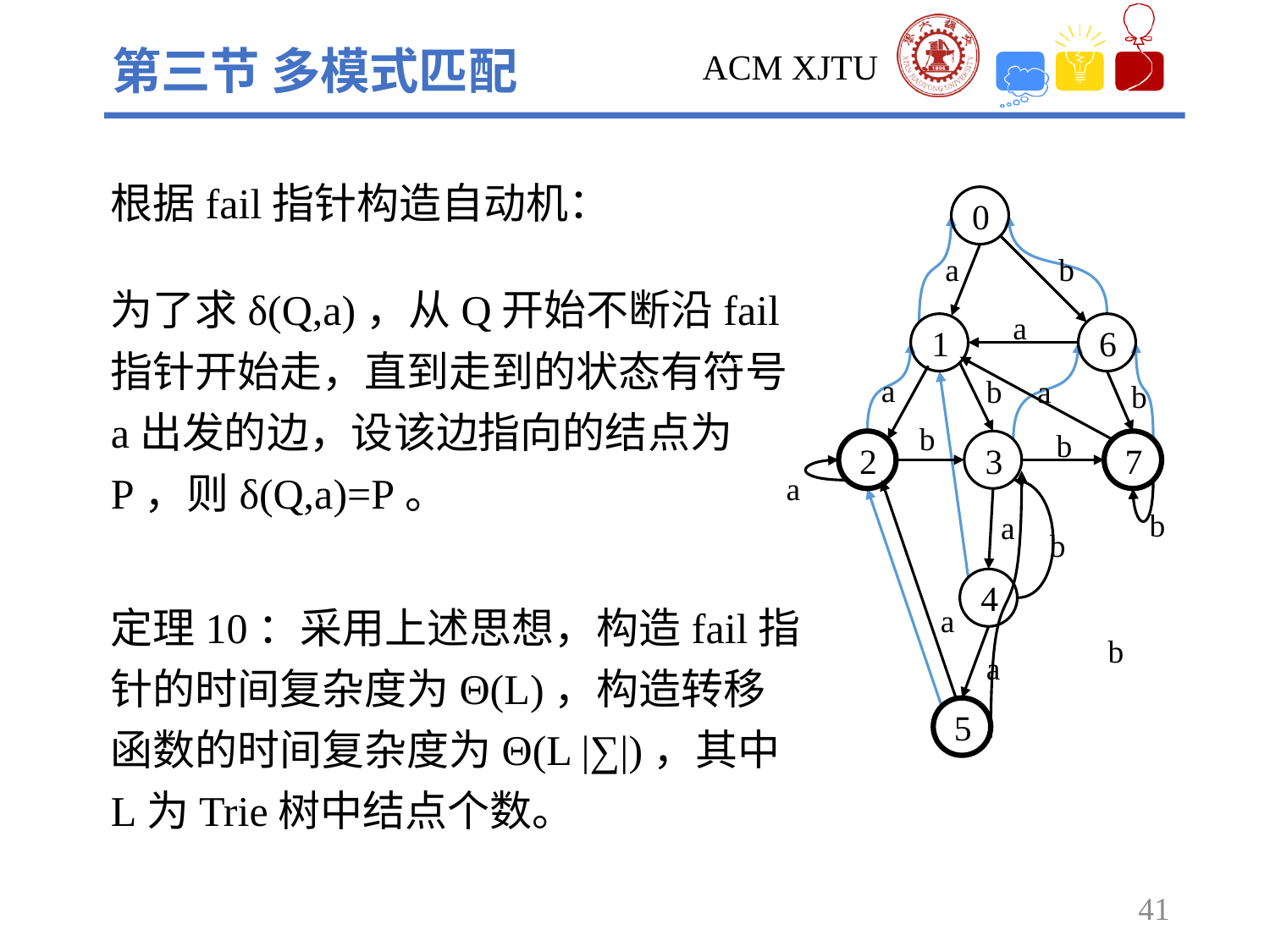

第三节 多模式匹配
根据fail指针构造自动机：
0
a
b
1
6
a
b
b
2
3
7
a
4
a
5
为了求δ(Q,a)，从Q开始不断沿fail指针开始走，直到走到的状态有符号a出发的边，设该边指向的结点为P，则δ(Q,a)=P。
a
a
b
b
a
b
b
定理10：采用上述思想，构造fail指针的时间复杂度为Θ(L)，构造转移函数的时间复杂度为Θ(L |∑|)，其中L为Trie树中结点个数。
a
b
41